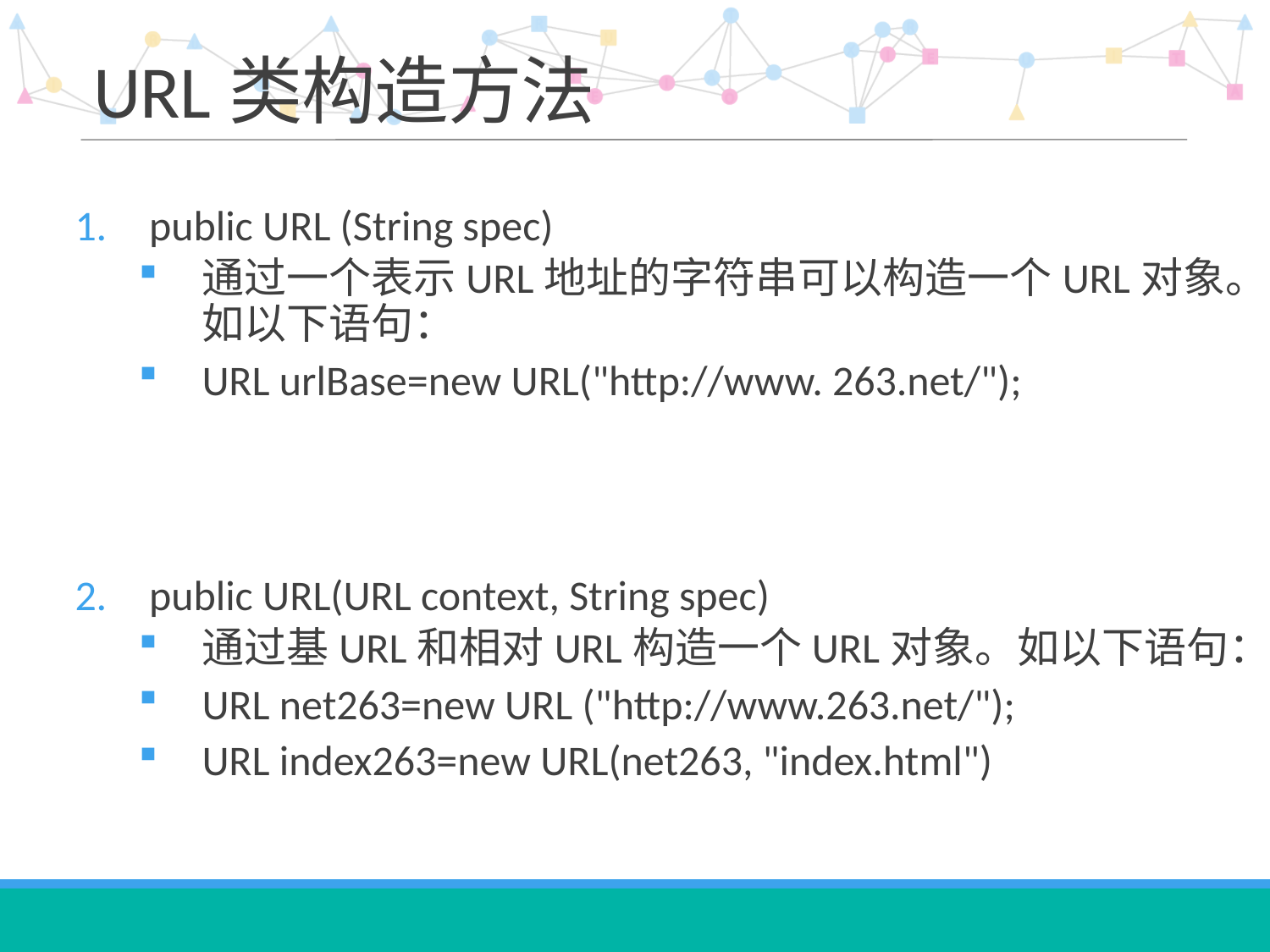

# URL类构造方法
public URL (String spec)
通过一个表示URL地址的字符串可以构造一个URL对象。如以下语句：
URL urlBase=new URL("http://www. 263.net/");

public URL(URL context, String spec)
通过基URL和相对URL构造一个URL对象。如以下语句：
URL net263=new URL ("http://www.263.net/");
URL index263=new URL(net263, "index.html")